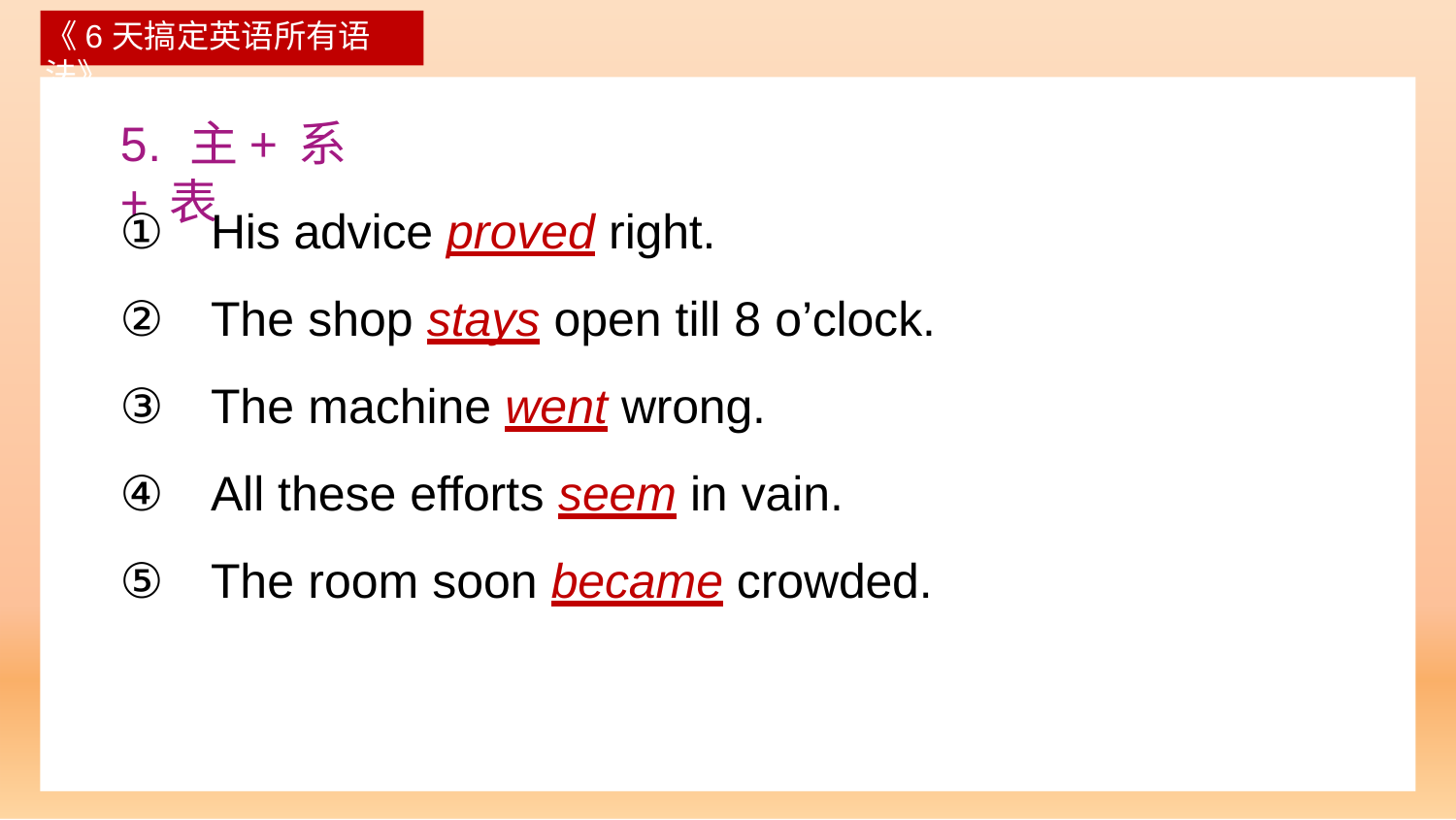

《6天搞定英语所有语法》
# 5. 主+系+表
①	His advice proved right.
②	The shop stays open till 8 o’clock.
③	The machine went wrong.
④	All these efforts seem in vain.
⑤	The room soon became crowded.